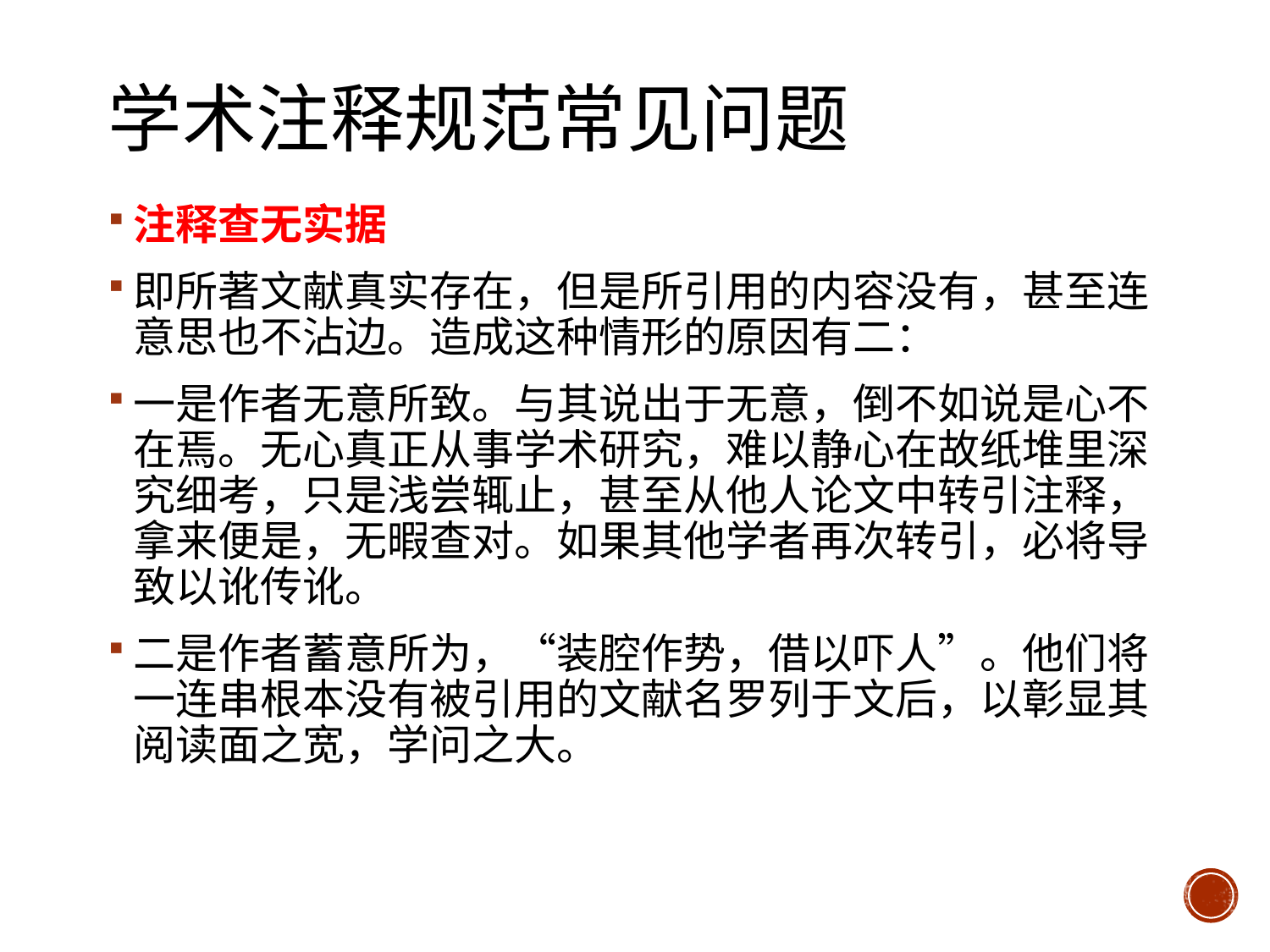

# 学术注释规范常见问题
注释查无实据
即所著文献真实存在，但是所引用的内容没有，甚至连意思也不沾边。造成这种情形的原因有二：
一是作者无意所致。与其说出于无意，倒不如说是心不在焉。无心真正从事学术研究，难以静心在故纸堆里深究细考，只是浅尝辄止，甚至从他人论文中转引注释，拿来便是，无暇查对。如果其他学者再次转引，必将导致以讹传讹。
二是作者蓄意所为，“装腔作势，借以吓人”。他们将一连串根本没有被引用的文献名罗列于文后，以彰显其阅读面之宽，学问之大。